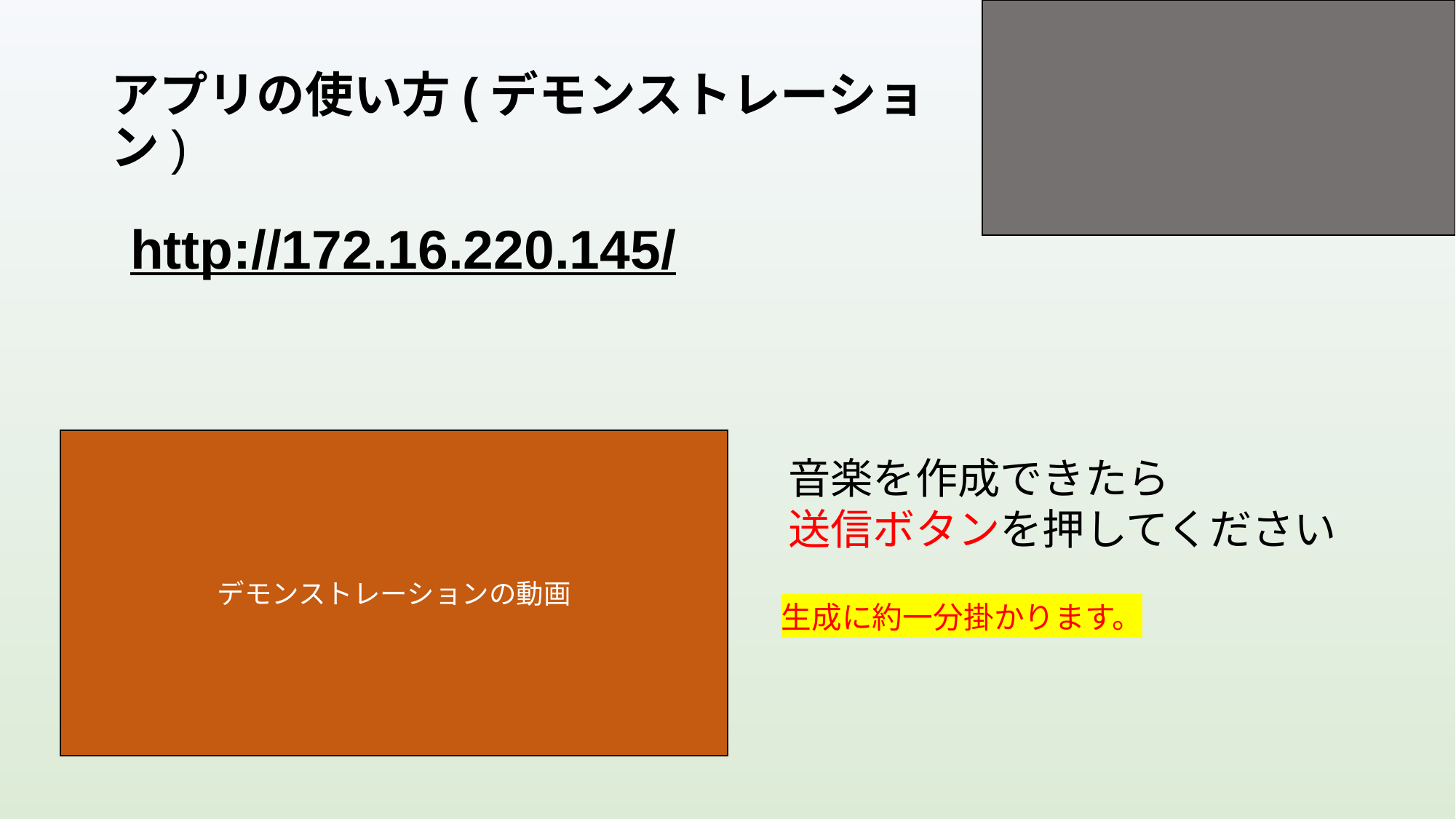

# アプリの使い方(デモンストレーション)
http://172.16.220.145/
デモンストレーションの動画
音楽を作成できたら
送信ボタンを押してください
生成に約一分掛かります。